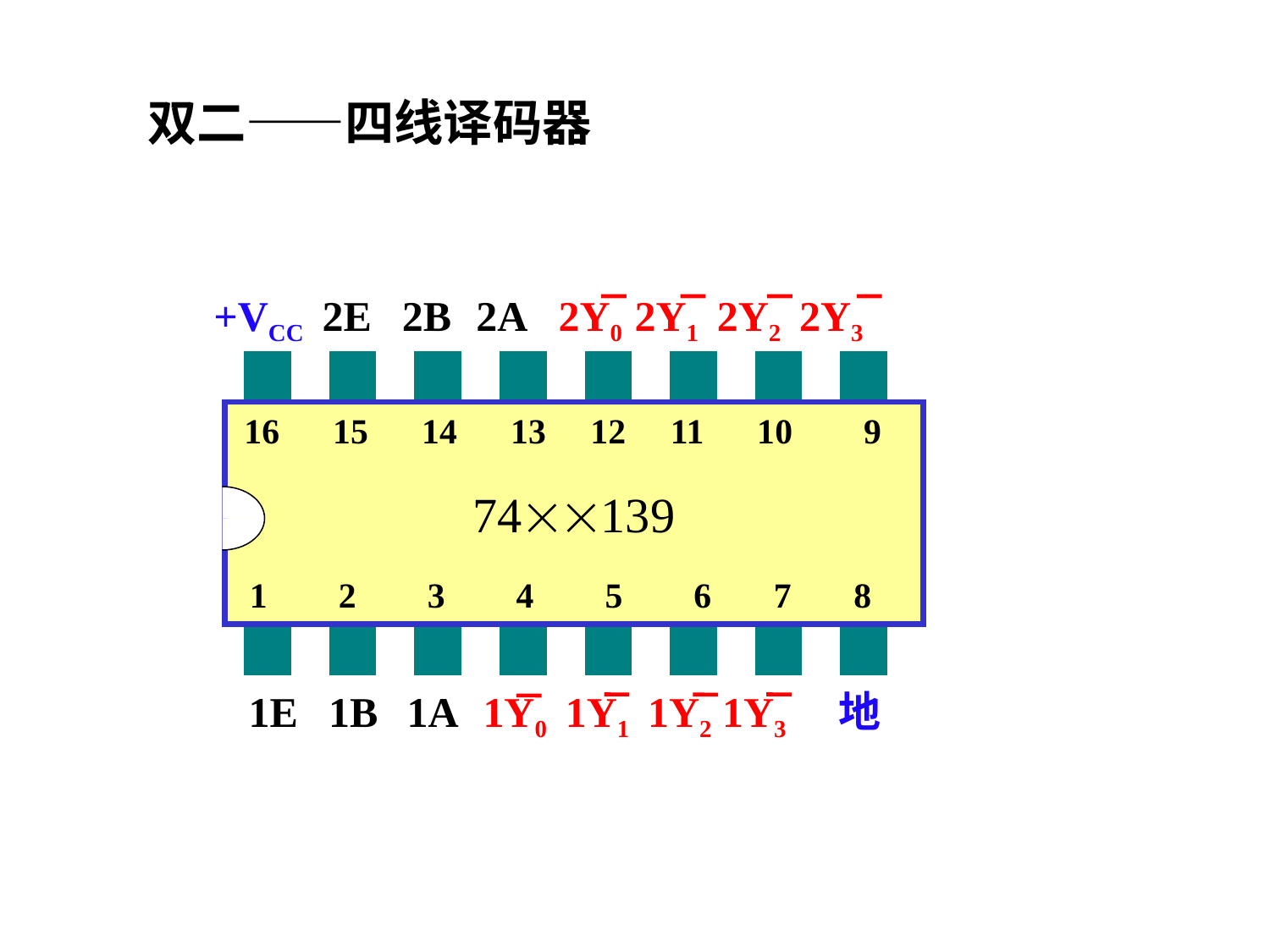

# 双二——四线译码器
+VCC   2E     2B    2A     2Y0  2Y1   2Y2   2Y3

74××139
16      15      14      13     12     11      10        9

1        2        3        4        5        6       7       8
1        2        3        4        5        6       7       8

1E     1B    1A    1Y0   1Y1   1Y2 1Y3    地